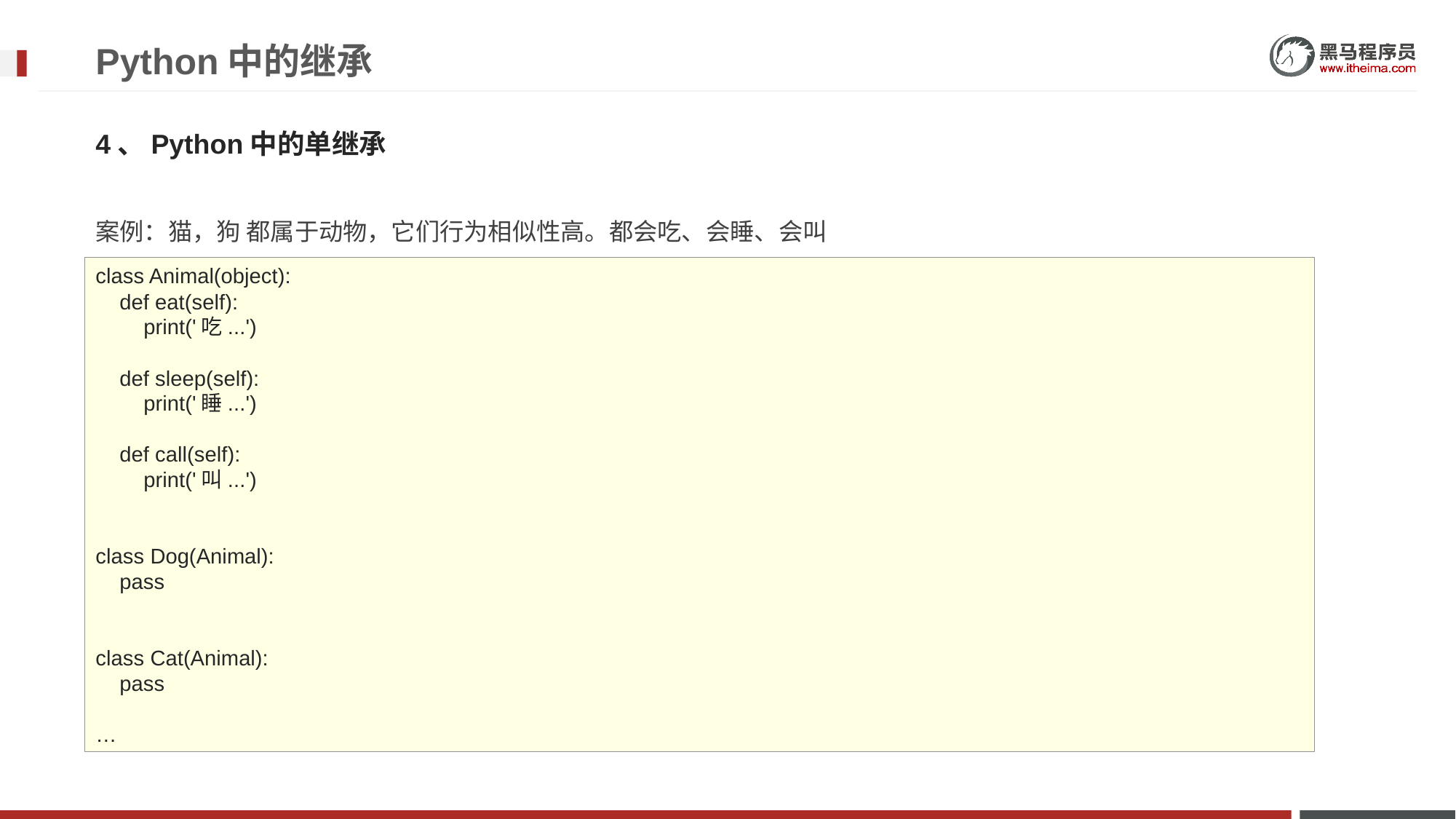

# Python中的继承
4、Python中的单继承
案例：猫，狗 都属于动物，它们行为相似性高。都会吃、会睡、会叫
class Animal(object):
    def eat(self):
        print('吃...')

    def sleep(self):
        print('睡...')

    def call(self):
        print('叫...')

class Dog(Animal):
    pass

class Cat(Animal):
    pass

…